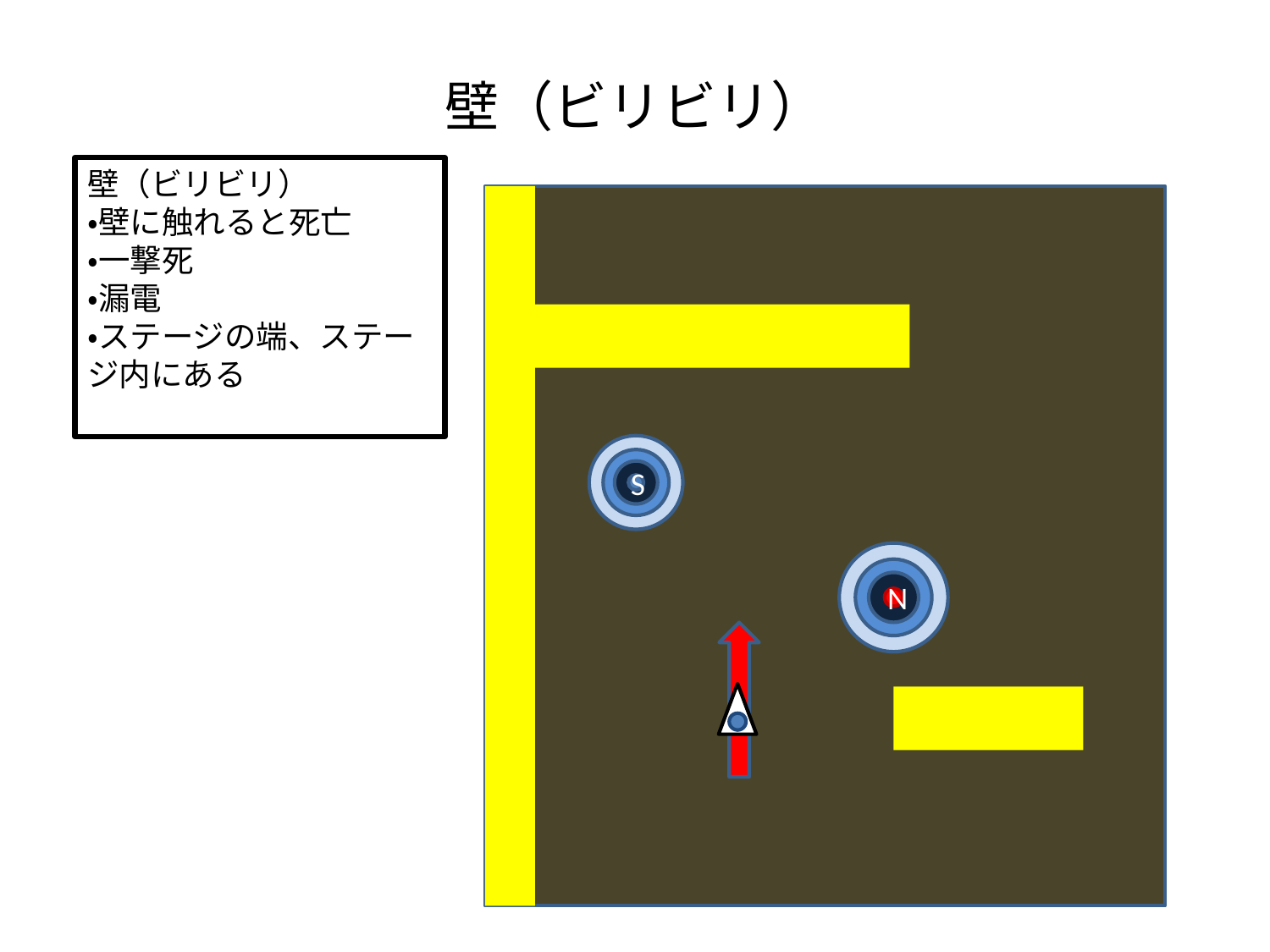

# 壁（ビリビリ）
壁（ビリビリ）
・壁に触れると死亡
・一撃死
・漏電
・ステージの端、ステージ内にある

S

N